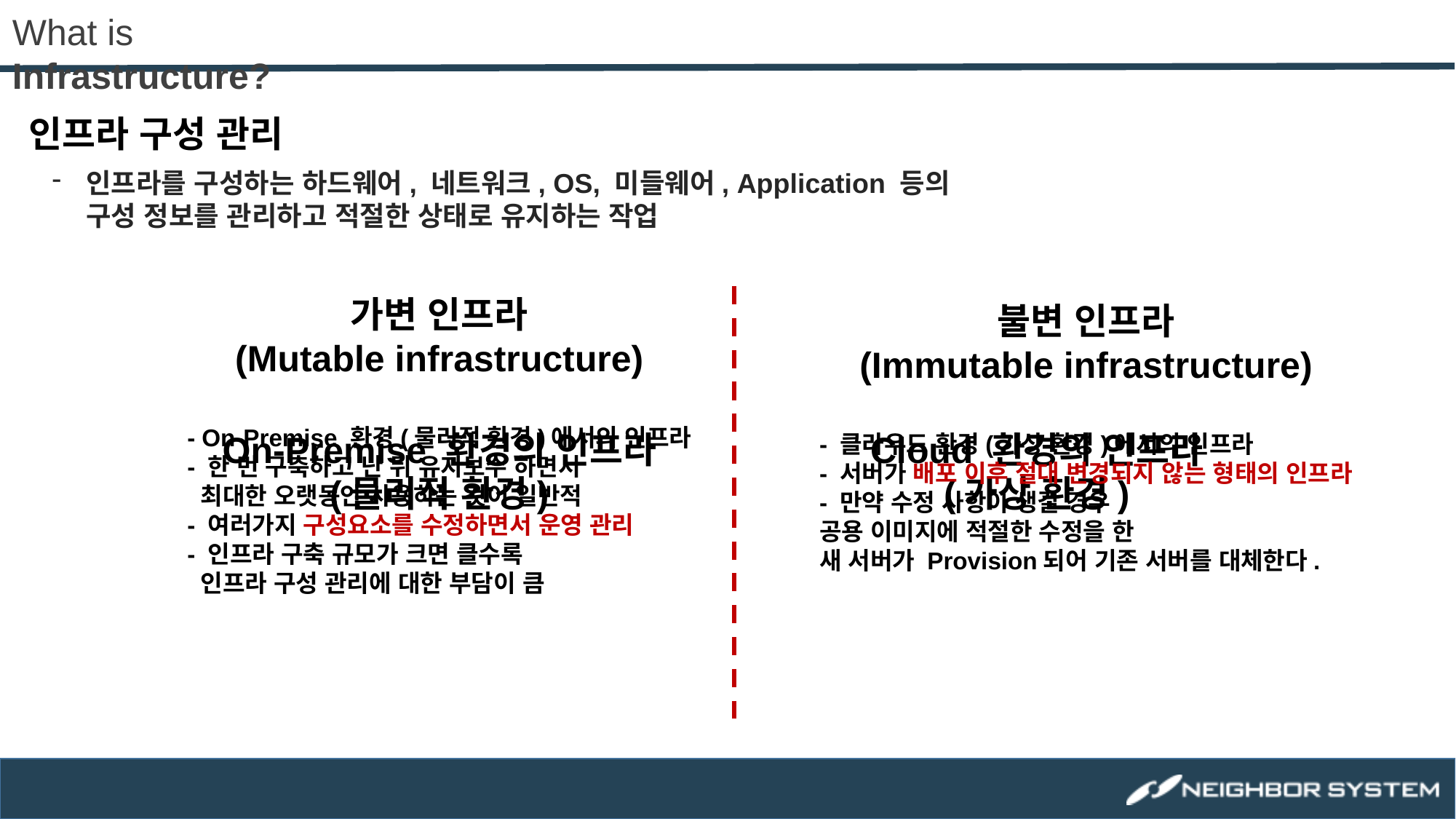

인프라 구성 관리
인프라를 구성하는 하드웨어, 네트워크, OS, 미들웨어, Application 등의
구성 정보를 관리하고 적절한 상태로 유지하는 작업
가변 인프라
(Mutable infrastructure)

- On-Premise 환경(물리적 환경)에서의 인프라
- 한 번 구축하고 난 뒤 유지보수 하면서
  최대한 오랫동안 사용하는 것이 일반적
- 여러가지 구성요소를 수정하면서 운영 관리
- 인프라 구축 규모가 크면 클수록
  인프라 구성 관리에 대한 부담이 큼

불변 인프라
(Immutable infrastructure)

- 클라우드 환경(가상 환경)에서의 인프라
- 서버가 배포 이후 절대 변경되지 않는 형태의 인프라
- 만약 수정 사항이 생길 경우
공용 이미지에 적절한 수정을 한
새 서버가 Provision되어 기존 서버를 대체한다.

On-Premise 환경의 인프라
(물리적 환경)
Cloud 환경의 인프라
(가상 환경)